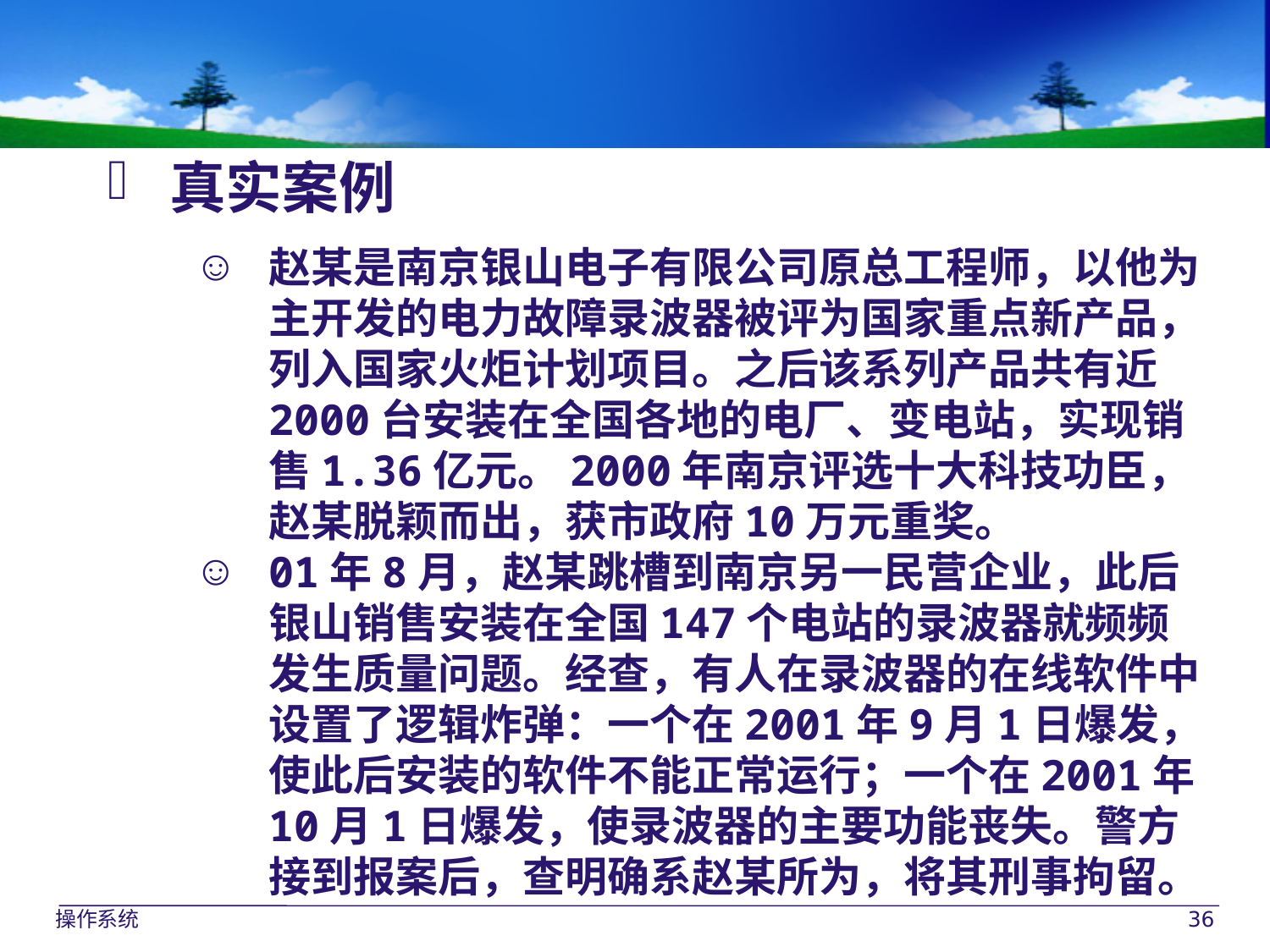

真实案例
赵某是南京银山电子有限公司原总工程师，以他为主开发的电力故障录波器被评为国家重点新产品，列入国家火炬计划项目。之后该系列产品共有近2000台安装在全国各地的电厂、变电站，实现销售1.36亿元。2000年南京评选十大科技功臣，赵某脱颖而出，获市政府10万元重奖。
01年8月，赵某跳槽到南京另一民营企业，此后银山销售安装在全国147个电站的录波器就频频发生质量问题。经查，有人在录波器的在线软件中设置了逻辑炸弹：一个在2001年9月1日爆发，使此后安装的软件不能正常运行；一个在2001年10月1日爆发，使录波器的主要功能丧失。警方接到报案后，查明确系赵某所为，将其刑事拘留。
操作系统
36